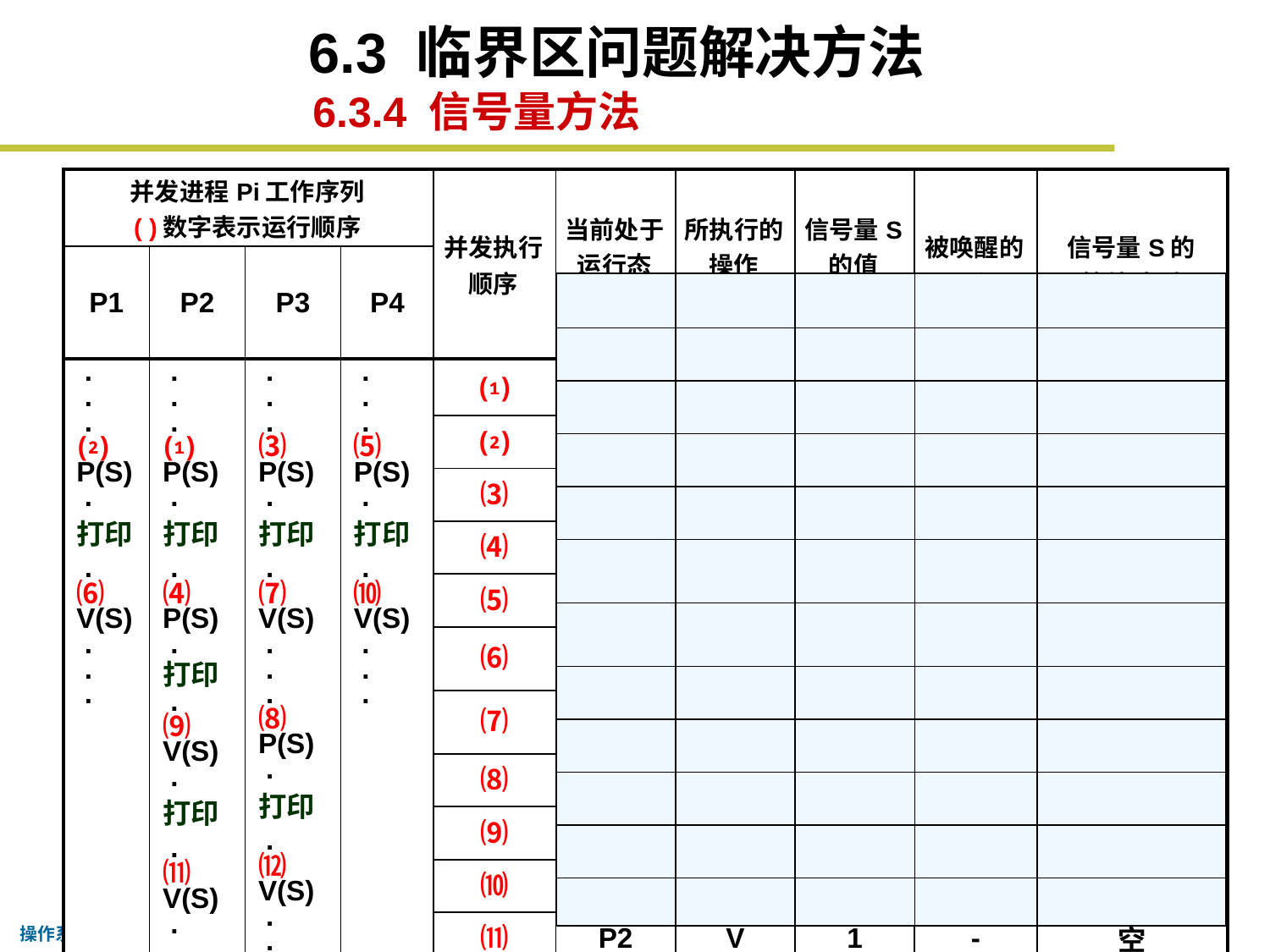

6.3 临界区问题解决方法
6.3.4 信号量方法
| 并发进程Pi工作序列 ( )数字表示运行顺序 |  |  |  | 并发执行 顺序 | 当前处于 运行态 进程 | 所执行的 操作 （P/V） | 信号量S 的值 (初值=2) | 被唤醒的 进程 | 信号量S的 等待队列 |
| --- | --- | --- | --- | --- | --- | --- | --- | --- | --- |
| P1 | P2 | P3 | P4 |  |  |  |  |  |  |
| . . . ⑵ P(S) . 打印 . ⑹ V(S) . . . | . . . ⑴ P(S) . 打印 . ⑷ P(S) . 打印 . ⑼ V(S) . 打印 . ⑾ V(S) . . . | . . . ⑶ P(S) . 打印 . ⑺ V(S) . . . ⑻ P(S) . 打印 . ⑿ V(S) . . . | . . . ⑸ P(S) . 打印 . ⑽ V(S) . . . | ⑴ | P2 | P | 1 | - | 空 |
|  |  |  |  | ⑵ | P1 | P | 0 | - | 空 |
|  |  |  |  | ⑶ | P3 | P | -1 | - | P3 |
|  |  |  |  | ⑷ | P2 | P | -2 | - | P3→P2 |
|  |  |  |  | ⑸ | P4 | P | -3 | - | P3→P2→P4 |
|  |  |  |  | ⑹ | P1 | V | -2 | P3 | P2→P4 |
|  |  |  |  | ⑺ | P3 | V | -1 | P2 | P4 |
|  |  |  |  | ⑻ | P3 | P | -2 | - | P4→P3 |
|  |  |  |  | ⑼ | P2 | V | -1 | P4 | P3 |
|  |  |  |  | ⑽ | P4 | V | 0 | P3 | 空 |
|  |  |  |  | ⑾ | P2 | V | 1 | - | 空 |
|  |  |  |  | ⑿ | P3 | V | 2 | - | 空 |